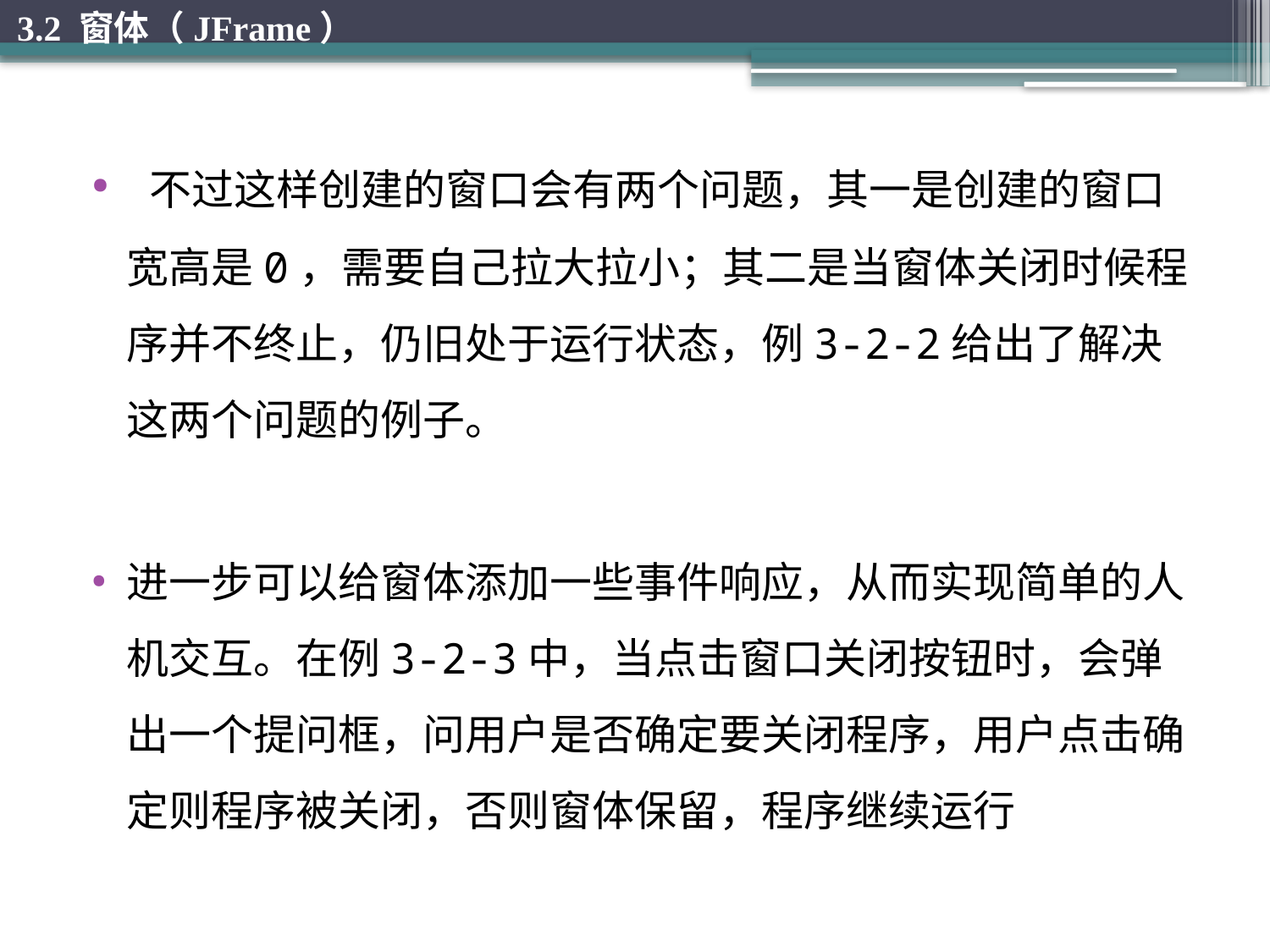

3.2 窗体（JFrame）
 不过这样创建的窗口会有两个问题，其一是创建的窗口宽高是0，需要自己拉大拉小；其二是当窗体关闭时候程序并不终止，仍旧处于运行状态，例3-2-2给出了解决这两个问题的例子。

进一步可以给窗体添加一些事件响应，从而实现简单的人机交互。在例3-2-3中，当点击窗口关闭按钮时，会弹出一个提问框，问用户是否确定要关闭程序，用户点击确定则程序被关闭，否则窗体保留，程序继续运行